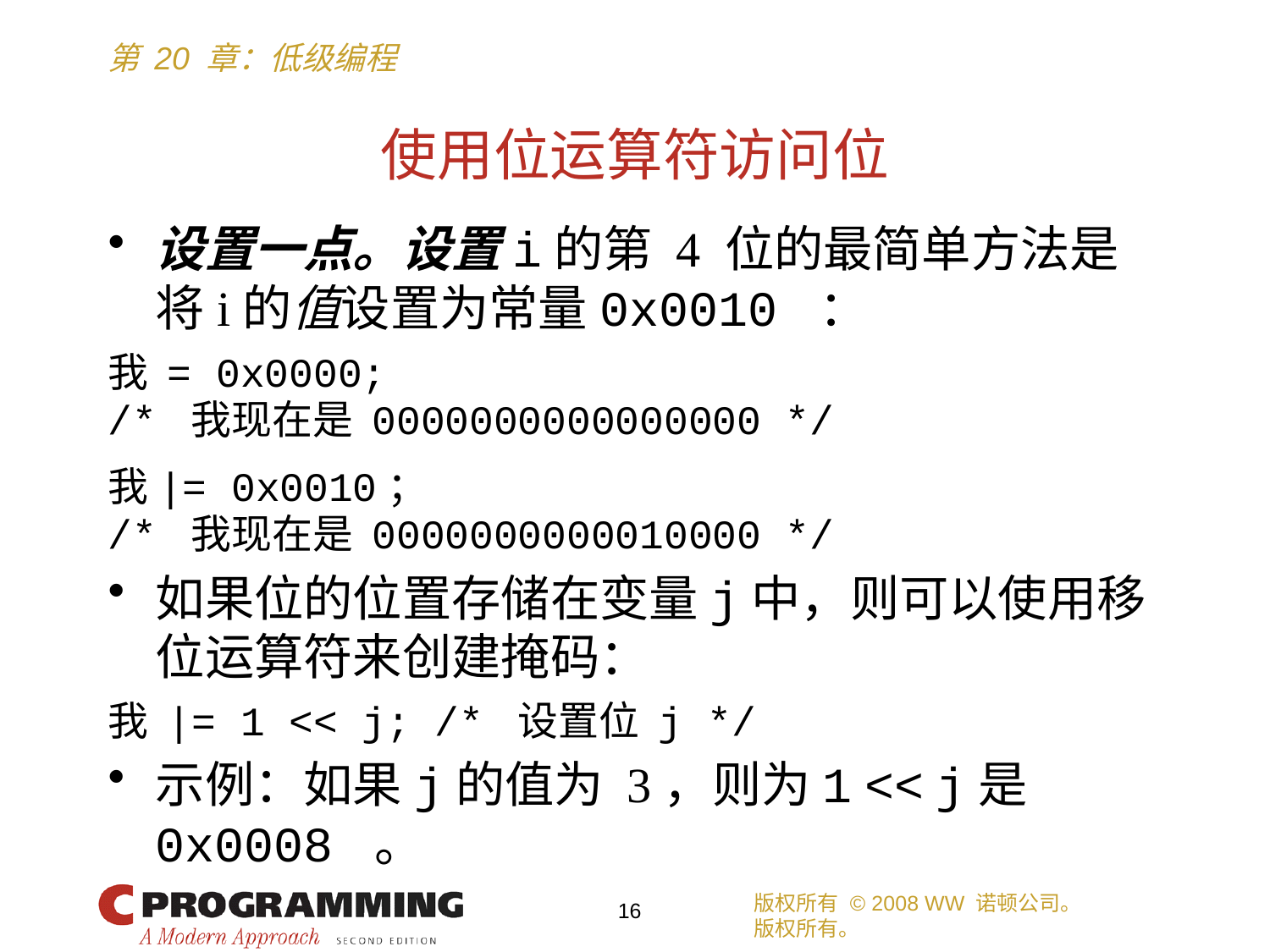

# 使用位运算符访问位
设置一点。设置i的第 4 位的最简单方法是将i的值设置为常量0x0010 ：
我 = 0x0000;
/* 我现在是 0000000000000000 */

我|= 0x0010；
/* 我现在是 0000000000010000 */
如果位的位置存储在变量j中，则可以使用移位运算符来创建掩码：
我 |= 1 << j; /* 设置位 j */
示例：如果j的值为 3，则为1 << j是0x0008 。

版权所有 © 2008 WW 诺顿公司。
版权所有。
16